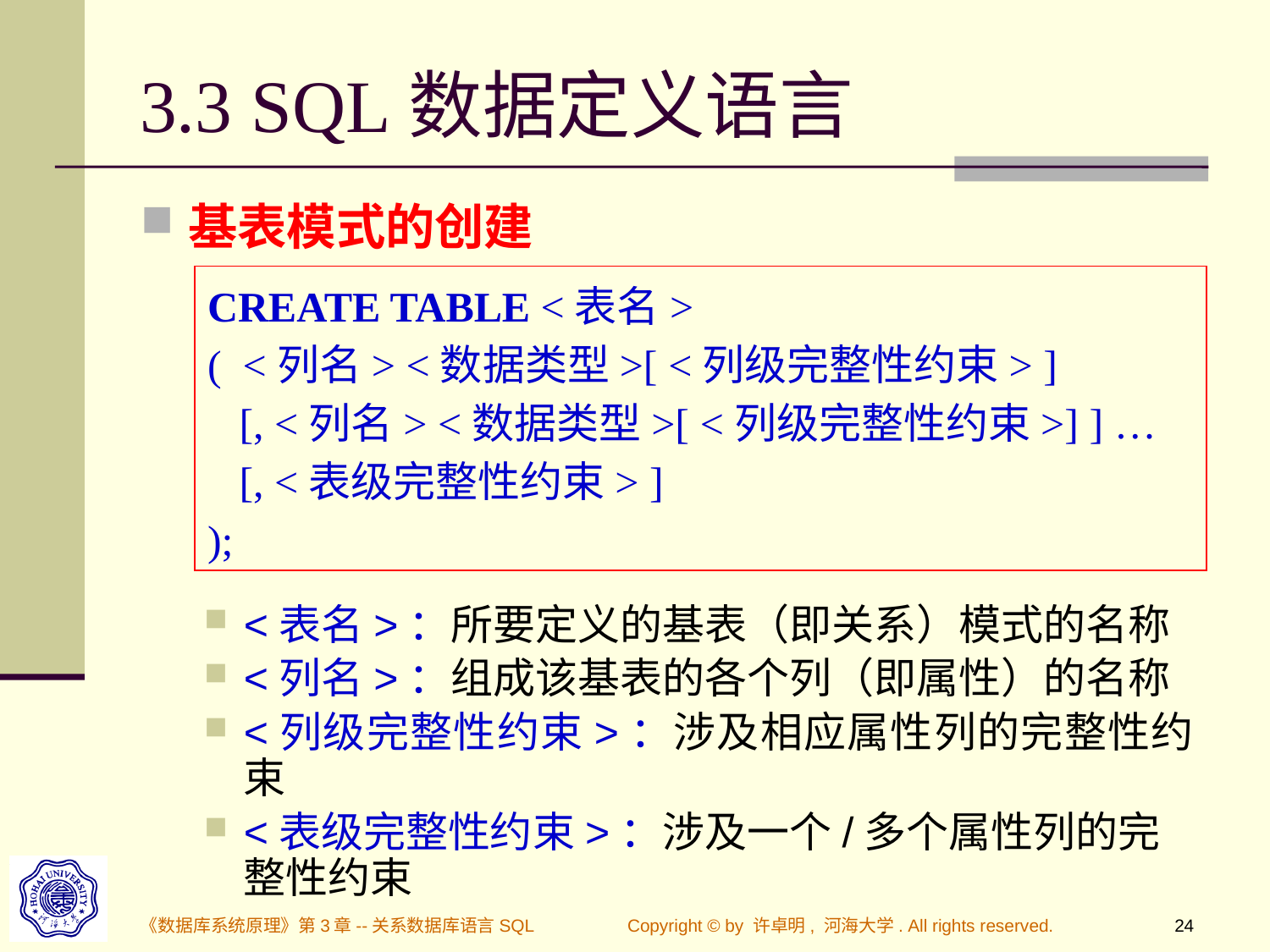

# 3.3 SQL数据定义语言
基表模式的创建

<表名>：所要定义的基表（即关系）模式的名称
<列名>：组成该基表的各个列（即属性）的名称
<列级完整性约束>：涉及相应属性列的完整性约束
<表级完整性约束>：涉及一个/多个属性列的完整性约束
CREATE TABLE <表名>
(  <列名> <数据类型>[ <列级完整性约束> ]
   [, <列名> <数据类型>[ <列级完整性约束>] ] …
   [, <表级完整性约束> ]
);
《数据库系统原理》第3章--关系数据库语言SQL
Copyright © by 许卓明, 河海大学. All rights reserved.
24